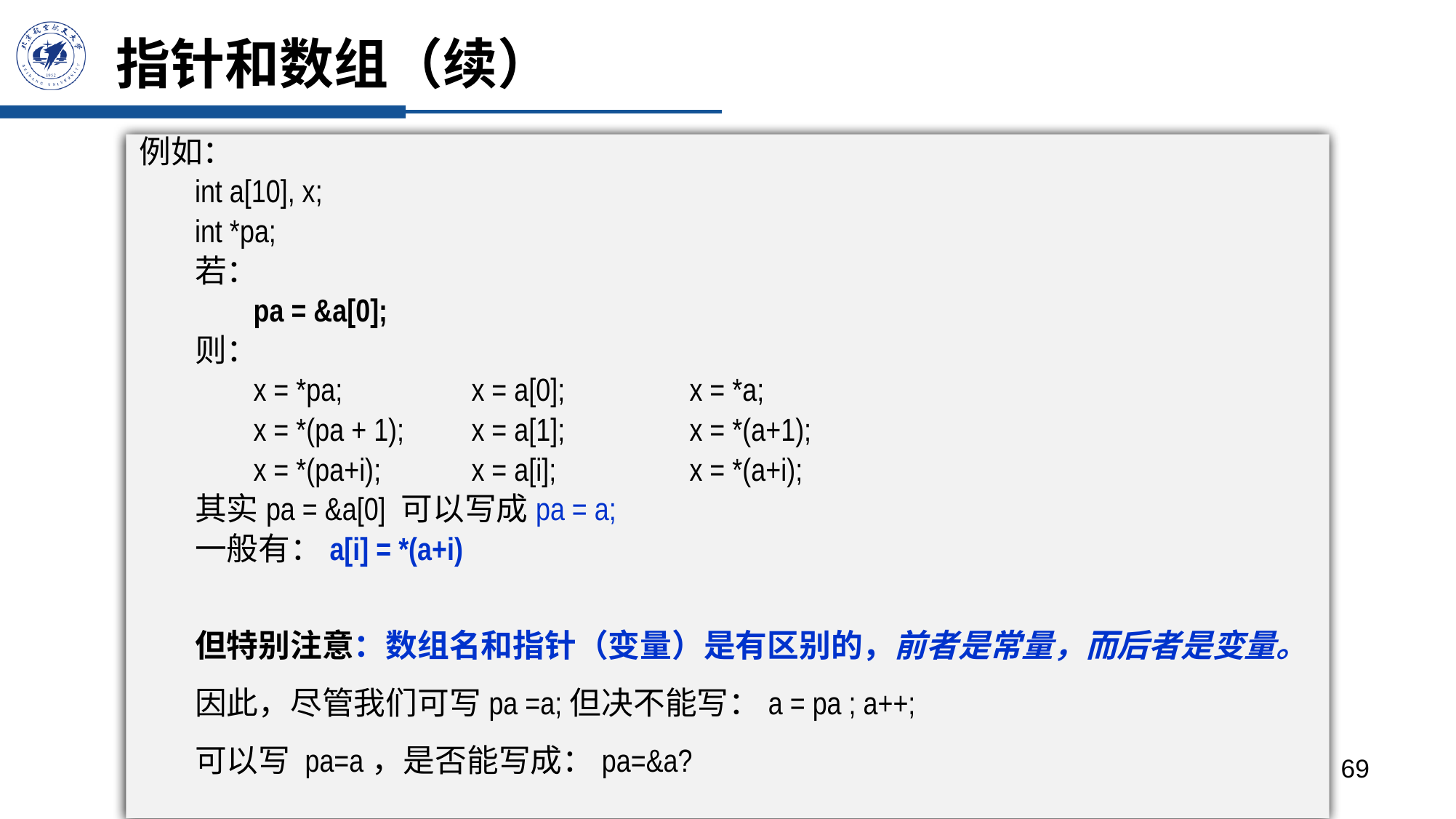

# 指针和数组（续）
例如：
int a[10], x;
int *pa;
若：
pa = &a[0];
则：
x = *pa;		x = a[0];		x = *a;
x = *(pa + 1);	x = a[1];		x = *(a+1);
x = *(pa+i);   	x = a[i];		x = *(a+i);
其实pa = &a[0] 可以写成pa = a;
一般有：a[i] = *(a+i)

但特别注意：数组名和指针（变量）是有区别的，前者是常量，而后者是变量。
因此，尽管我们可写pa =a;但决不能写：a = pa ; a++;
可以写 pa=a，是否能写成：pa=&a?
构造类型 – 数组和指针
69